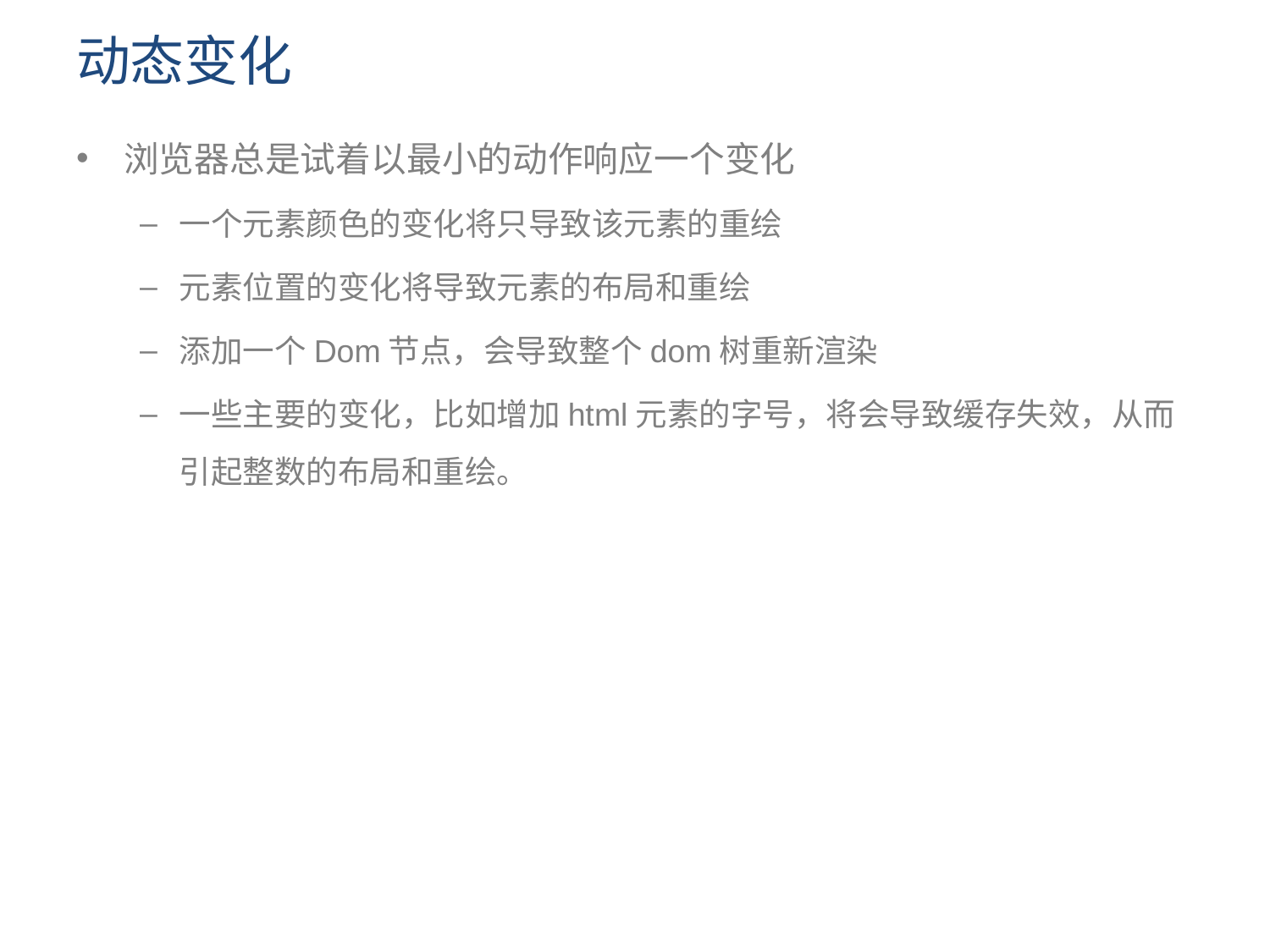

# 动态变化
浏览器总是试着以最小的动作响应一个变化
一个元素颜色的变化将只导致该元素的重绘
元素位置的变化将导致元素的布局和重绘
添加一个Dom节点，会导致整个dom树重新渲染
一些主要的变化，比如增加html元素的字号，将会导致缓存失效，从而引起整数的布局和重绘。